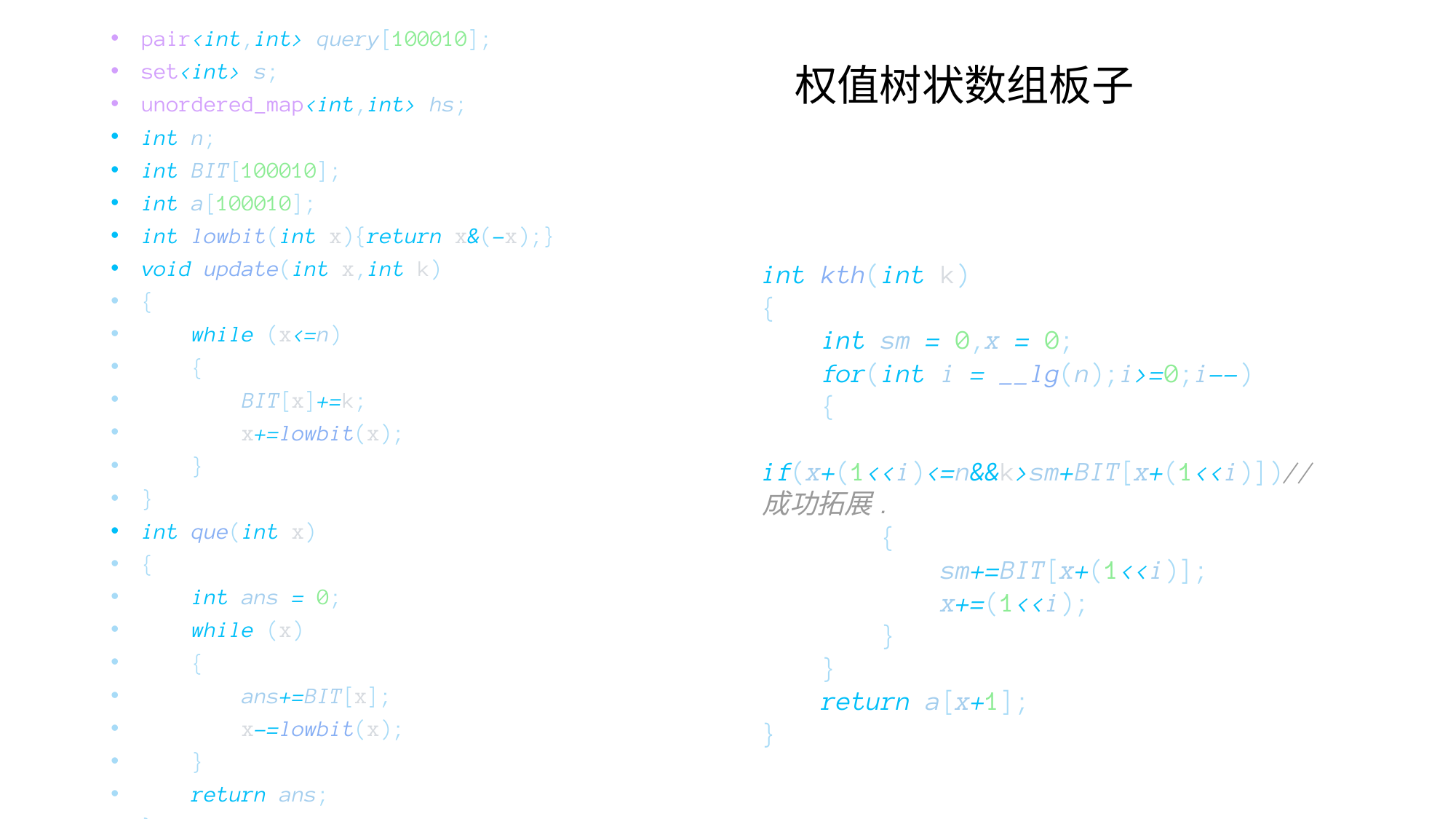

pair<int,int> query[100010];
set<int> s;
unordered_map<int,int> hs;
int n;
int BIT[100010];
int a[100010];
int lowbit(int x){return x&(-x);}
void update(int x,int k)
{
    while (x<=n)
    {
        BIT[x]+=k;
        x+=lowbit(x);
    }
}
int que(int x)
{
    int ans = 0;
    while (x)
    {
        ans+=BIT[x];
        x-=lowbit(x);
    }
    return ans;
}

权值树状数组板子
int kth(int k)
{
    int sm = 0,x = 0;
    for(int i = __lg(n);i>=0;i--)
    {
        if(x+(1<<i)<=n&&k>sm+BIT[x+(1<<i)])//成功拓展.
        {
            sm+=BIT[x+(1<<i)];
            x+=(1<<i);
        }
    }
    return a[x+1];
}